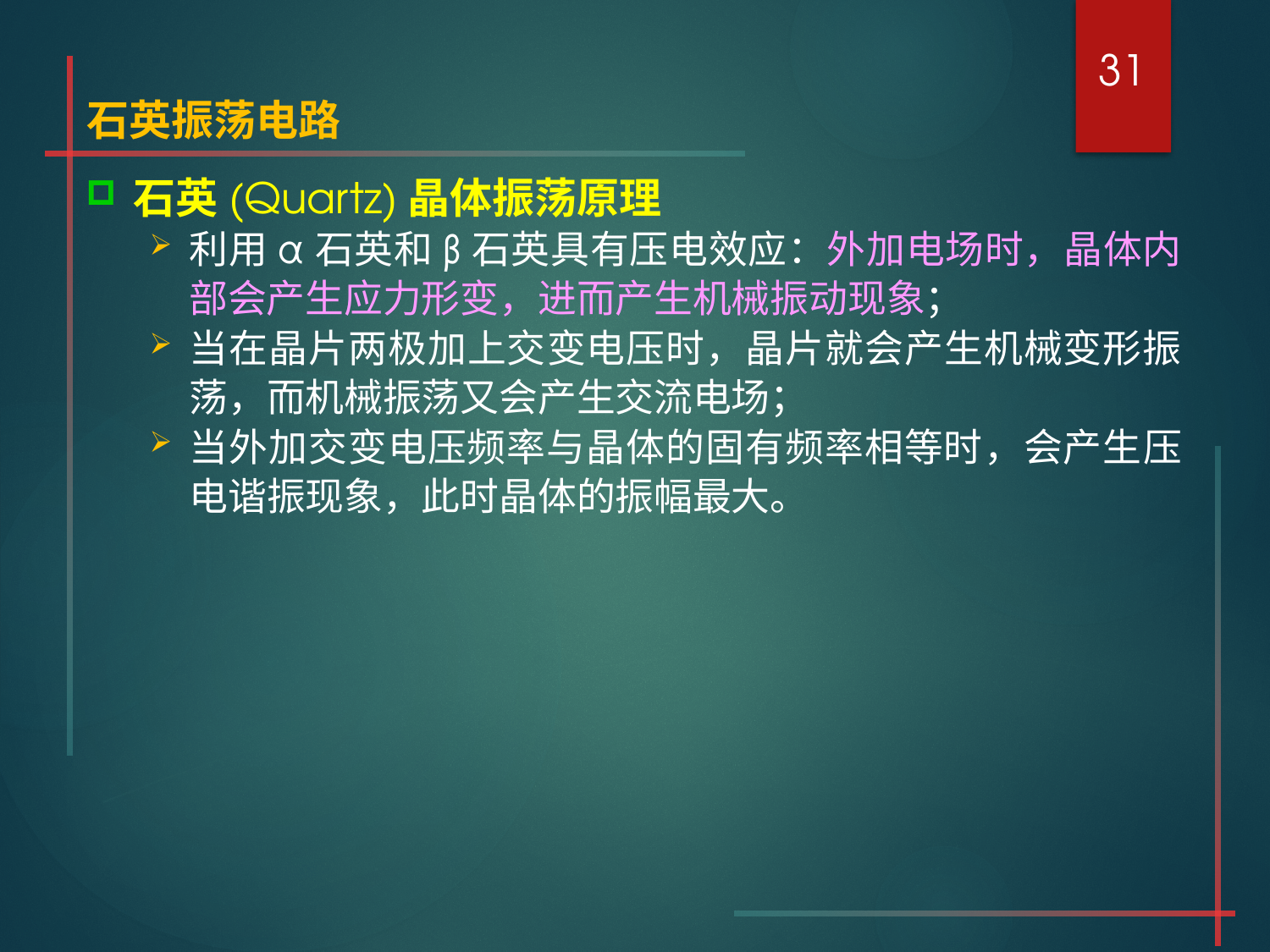

31
# 石英振荡电路
石英(Quartz)晶体振荡原理
利用α石英和β石英具有压电效应：外加电场时，晶体内部会产生应力形变，进而产生机械振动现象；
当在晶片两极加上交变电压时，晶片就会产生机械变形振荡，而机械振荡又会产生交流电场；
当外加交变电压频率与晶体的固有频率相等时，会产生压电谐振现象，此时晶体的振幅最大。